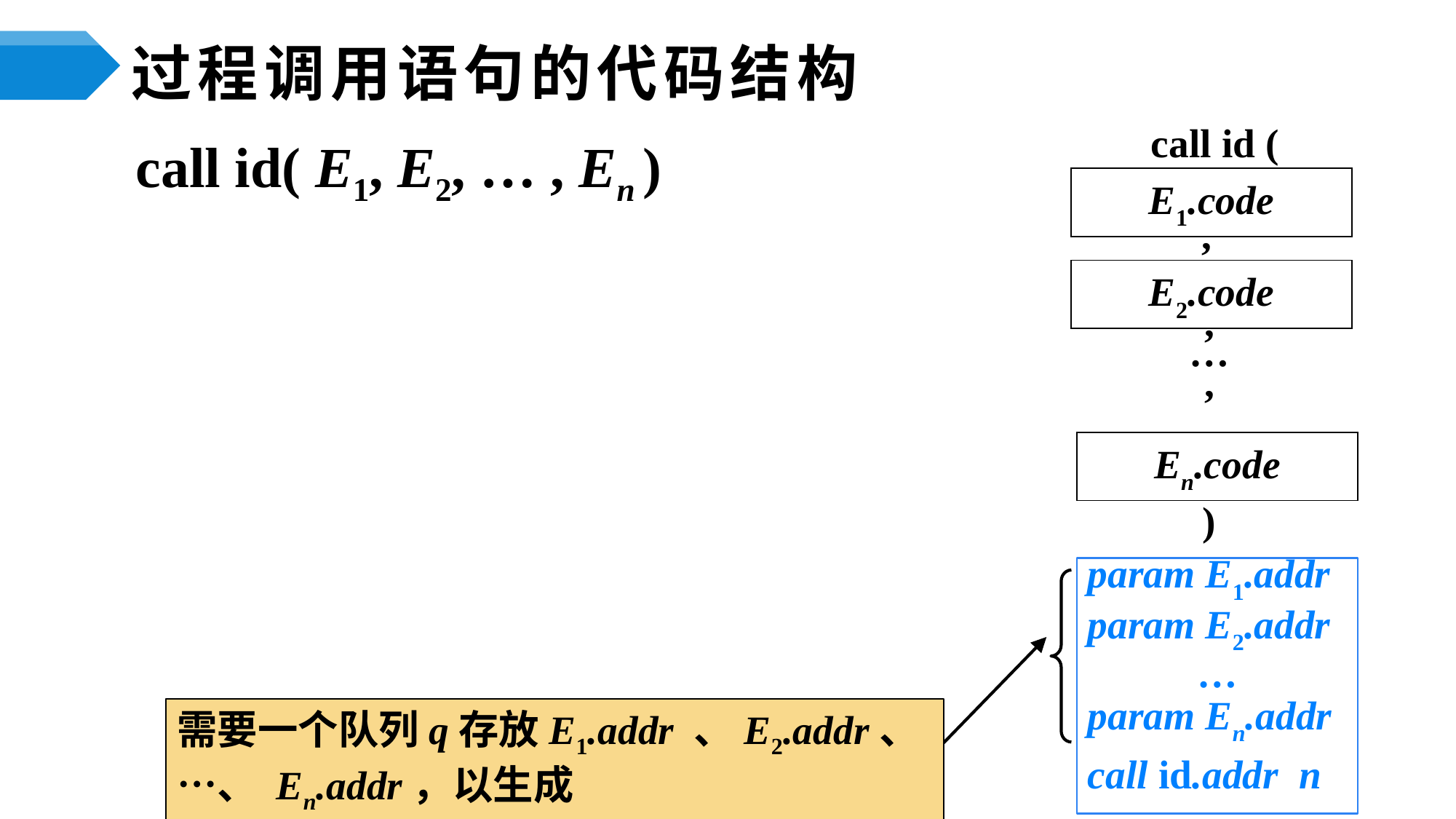

# 过程调用语句的代码结构
call id (
call id( E1, E2, … , En )
E1.code
,
E2.code
,
…
,
En.code
)
param E1.addr
param E2.addr
…
param En.addr
call id.addr  n

需要一个队列q存放E1.addr 、E2.addr、…、 En.addr，以生成